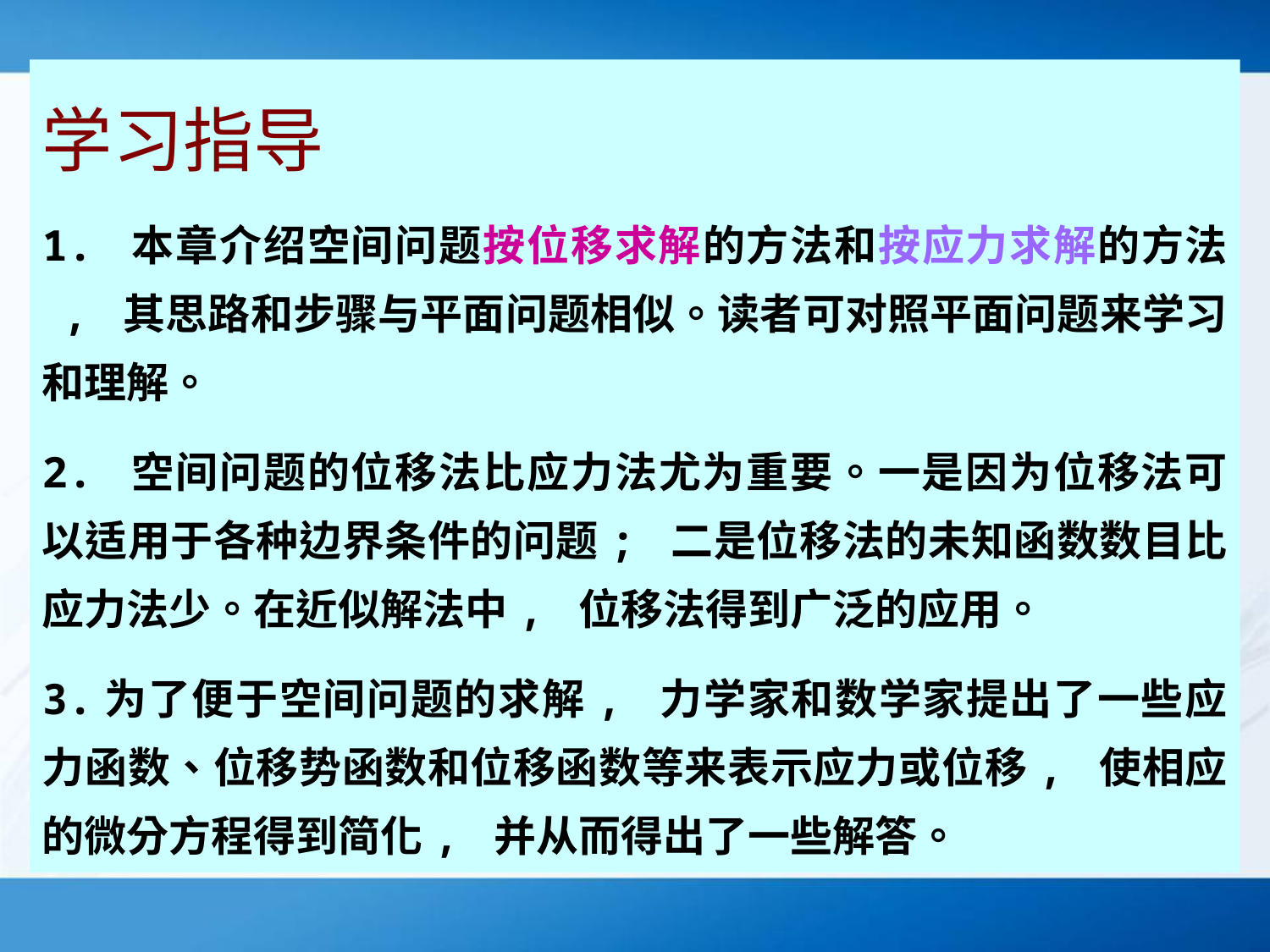

学习指导
1. 本章介绍空间问题按位移求解的方法和按应力求解的方法 , 其思路和步骤与平面问题相似。读者可对照平面问题来学习和理解。
2. 空间问题的位移法比应力法尤为重要。一是因为位移法可以适用于各种边界条件的问题; 二是位移法的未知函数数目比应力法少。在近似解法中, 位移法得到广泛的应用。
3.为了便于空间问题的求解, 力学家和数学家提出了一些应力函数、位移势函数和位移函数等来表示应力或位移, 使相应的微分方程得到简化, 并从而得出了一些解答。